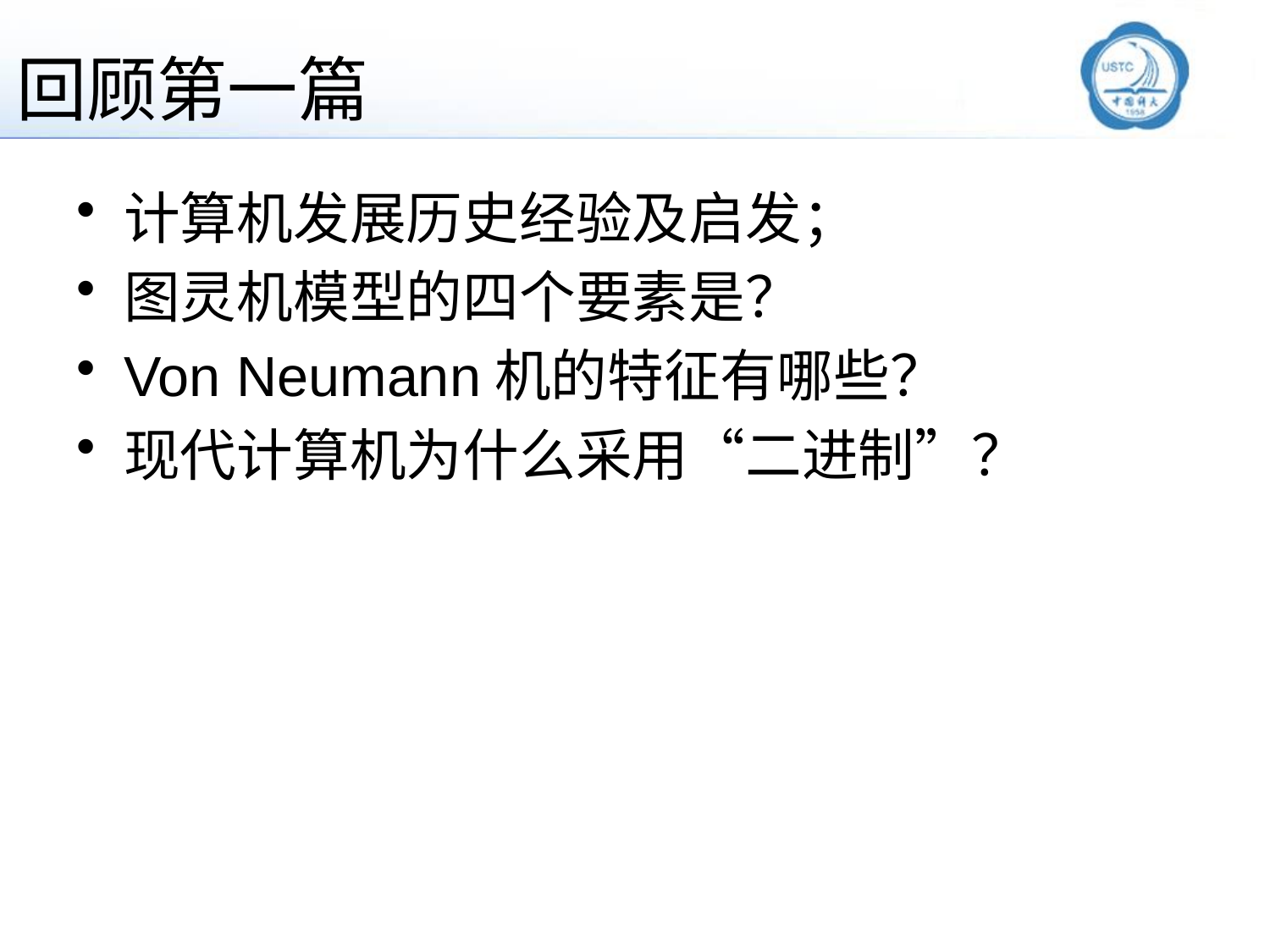

# 回顾第一篇
计算机发展历史经验及启发；
图灵机模型的四个要素是？
Von Neumann机的特征有哪些？
现代计算机为什么采用“二进制”？